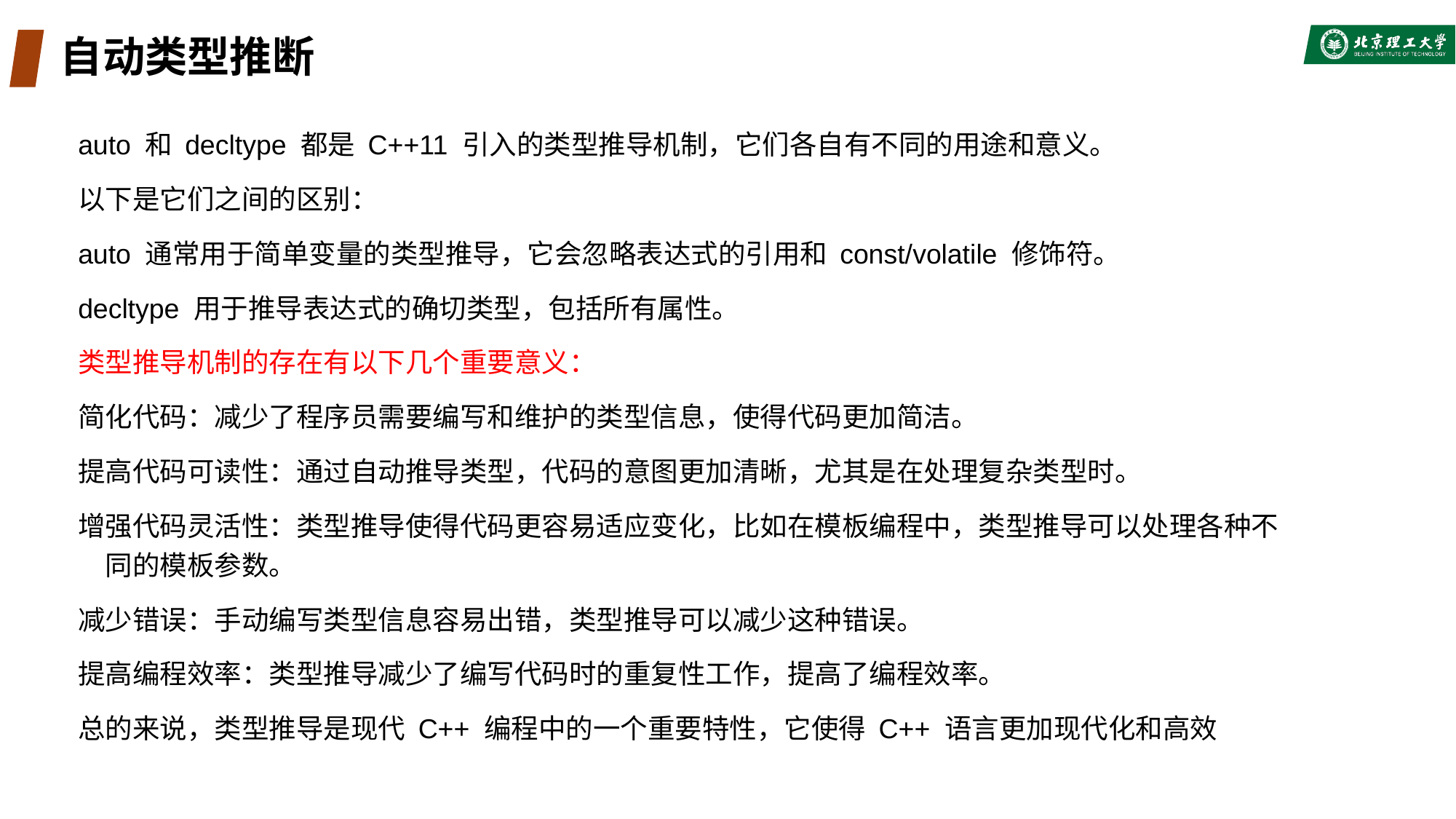

# 自动类型推断
auto 和 decltype 都是 C++11 引入的类型推导机制，它们各自有不同的用途和意义。
以下是它们之间的区别：
auto 通常用于简单变量的类型推导，它会忽略表达式的引用和 const/volatile 修饰符。
decltype 用于推导表达式的确切类型，包括所有属性。
类型推导机制的存在有以下几个重要意义：
简化代码：减少了程序员需要编写和维护的类型信息，使得代码更加简洁。
提高代码可读性：通过自动推导类型，代码的意图更加清晰，尤其是在处理复杂类型时。
增强代码灵活性：类型推导使得代码更容易适应变化，比如在模板编程中，类型推导可以处理各种不同的模板参数。
减少错误：手动编写类型信息容易出错，类型推导可以减少这种错误。
提高编程效率：类型推导减少了编写代码时的重复性工作，提高了编程效率。
总的来说，类型推导是现代 C++ 编程中的一个重要特性，它使得 C++ 语言更加现代化和高效